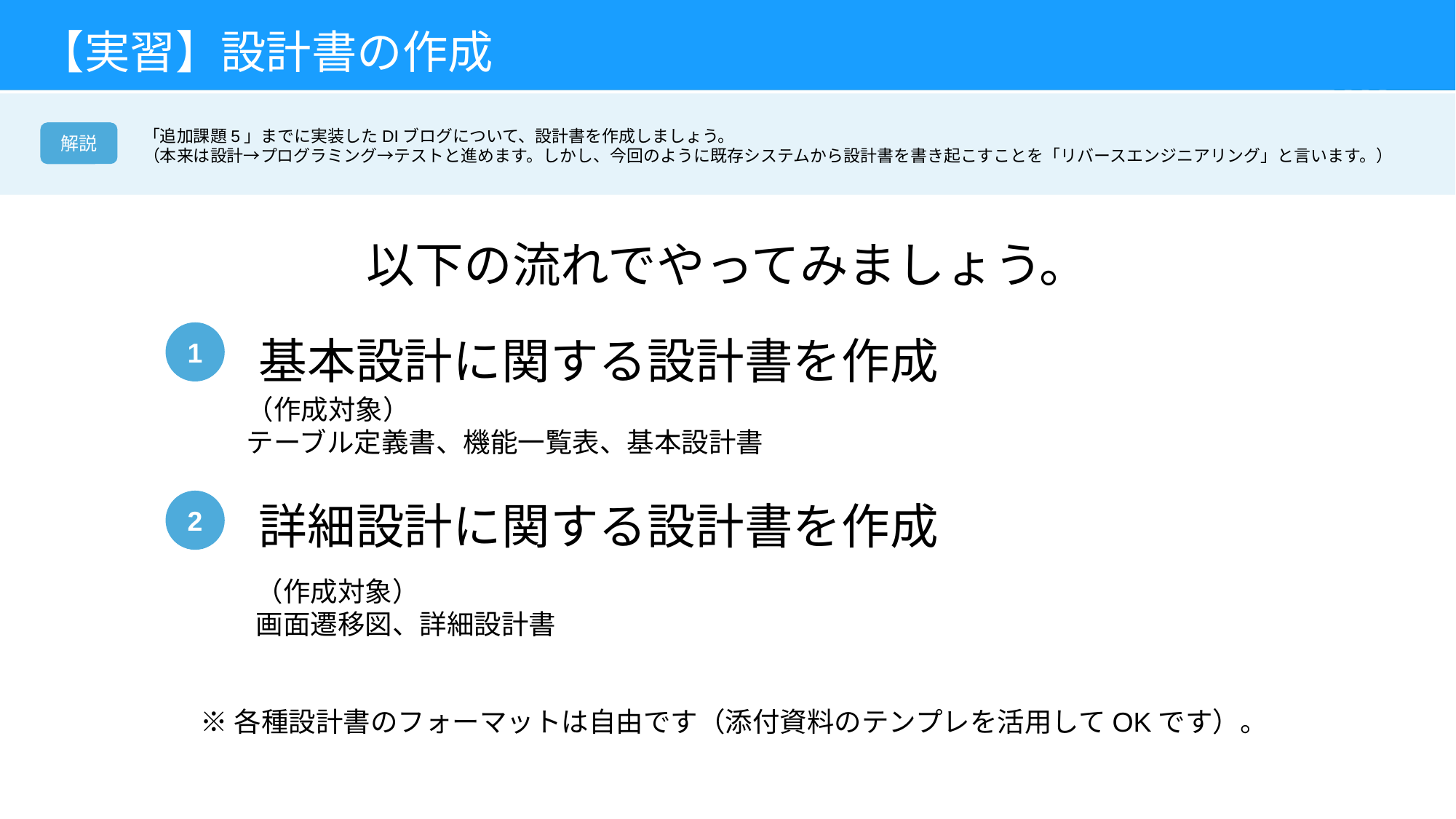

# 【実習】設計書の作成

「追加課題5」までに実装したDIブログについて、設計書を作成しましょう。
（本来は設計→プログラミング→テストと進めます。しかし、今回のように既存システムから設計書を書き起こすことを「リバースエンジニアリング」と言います。）
解説
以下の流れでやってみましょう。
1
基本設計に関する設計書を作成
（作成対象）
テーブル定義書、機能一覧表、基本設計書
2
詳細設計に関する設計書を作成
（作成対象）
画面遷移図、詳細設計書
※各種設計書のフォーマットは自由です（添付資料のテンプレを活用してOKです）。